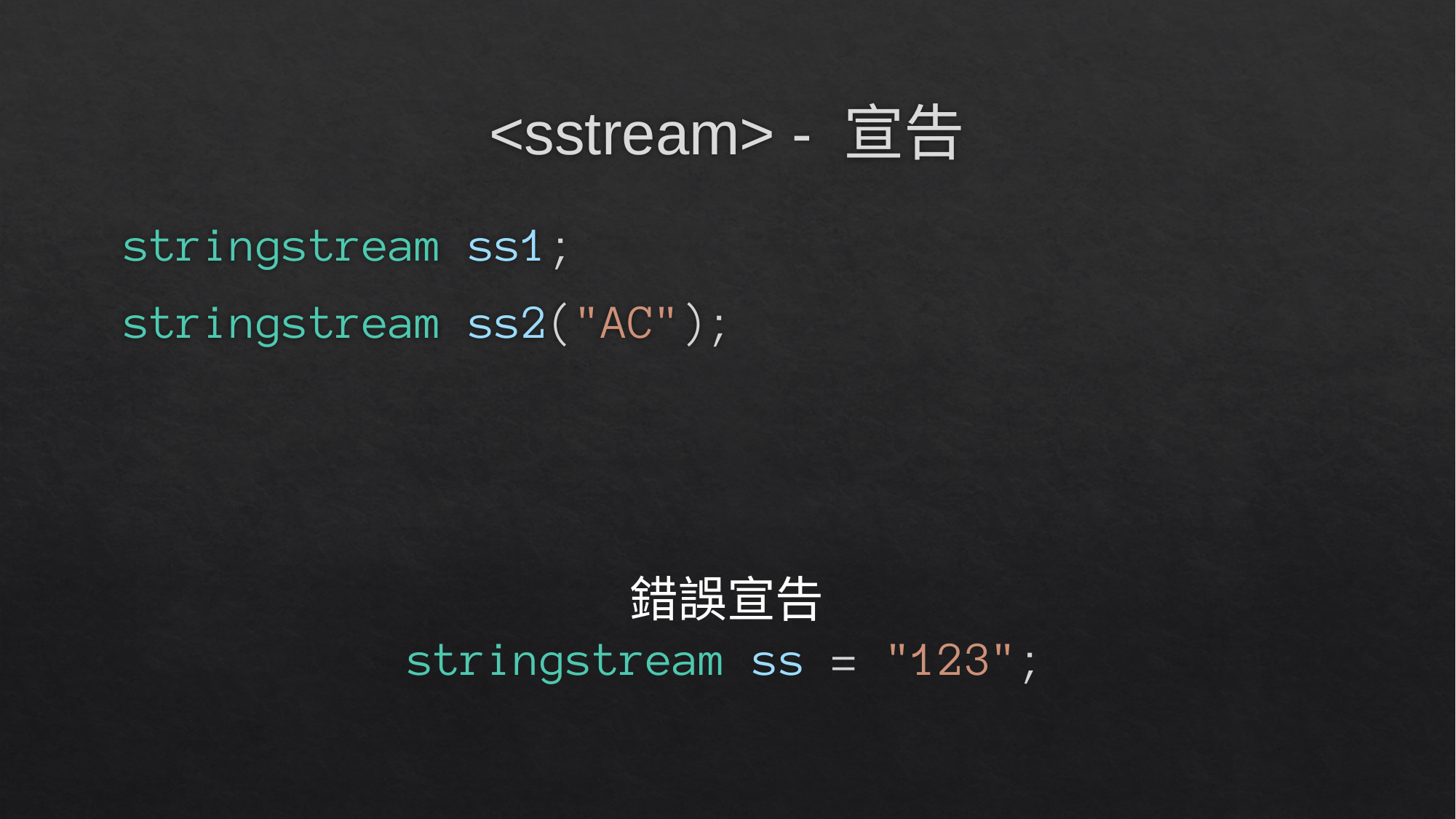

# <sstream> - 宣告
stringstream ss1;
stringstream ss2("AC");

錯誤宣告
stringstream ss = "123";